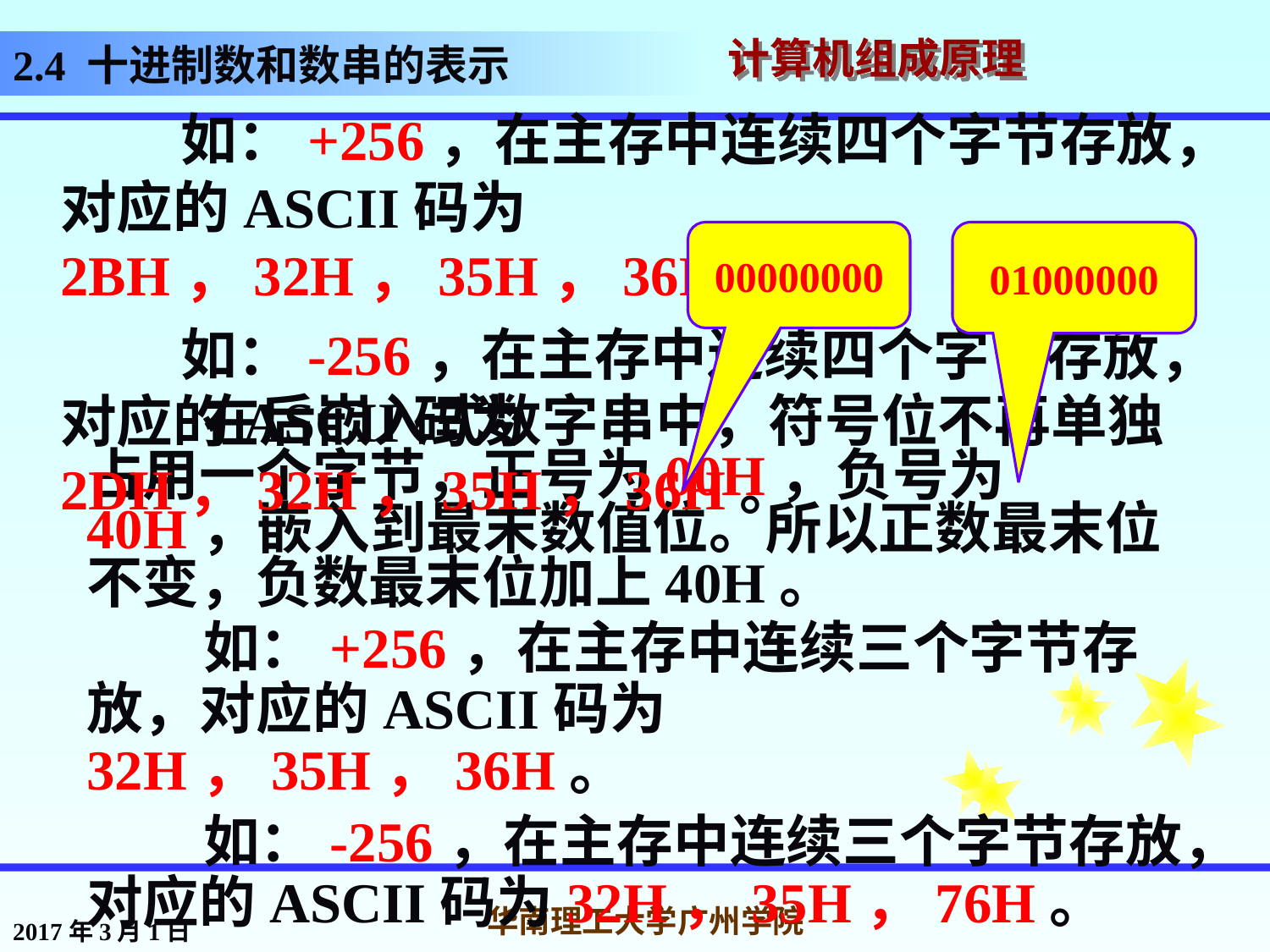

# 2.4 十进制数和数串的表示
            如：+256，在主存中连续四个字节存放，对应的ASCII码为2BH，32H，35H，36H。
            如：-256，在主存中连续四个字节存放，对应的ASCII码为2DH，32H，35H，36H。
00000000
01000000
        在后嵌入式数字串中，符号位不再单独占用一个字节，正号为00H，负号为40H，嵌入到最末数值位。所以正数最末位不变，负数最末位加上40H。
        如：+256，在主存中连续三个字节存放，对应的ASCII码为32H，35H，36H。
        如：-256，在主存中连续三个字节存放，对应的ASCII码为32H，35H，76H。
2017年3月1日
华南理工大学广州学院